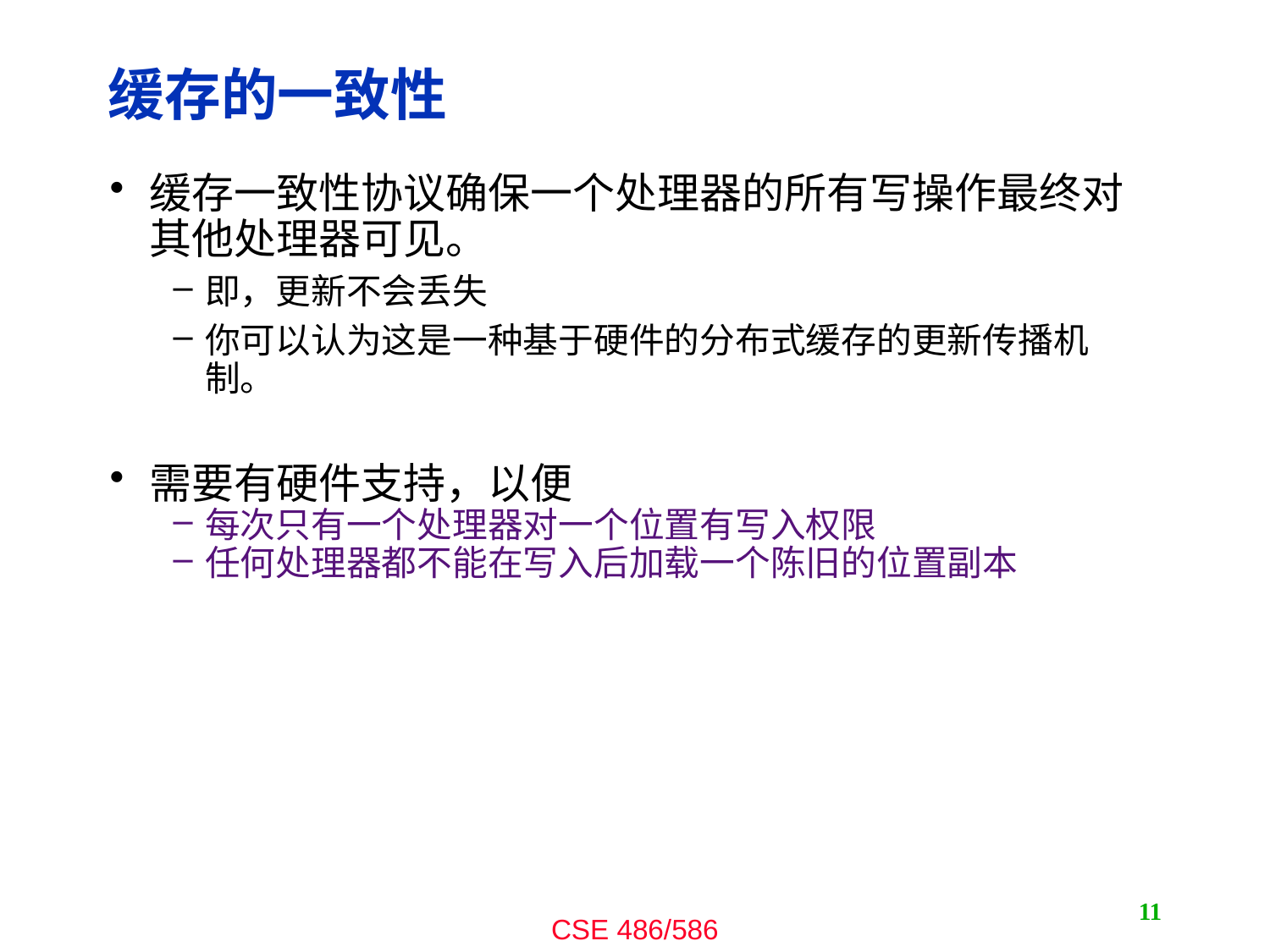

# 缓存的一致性
缓存一致性协议确保一个处理器的所有写操作最终对其他处理器可见。
即，更新不会丢失
你可以认为这是一种基于硬件的分布式缓存的更新传播机制。

需要有硬件支持，以便
每次只有一个处理器对一个位置有写入权限
任何处理器都不能在写入后加载一个陈旧的位置副本
11